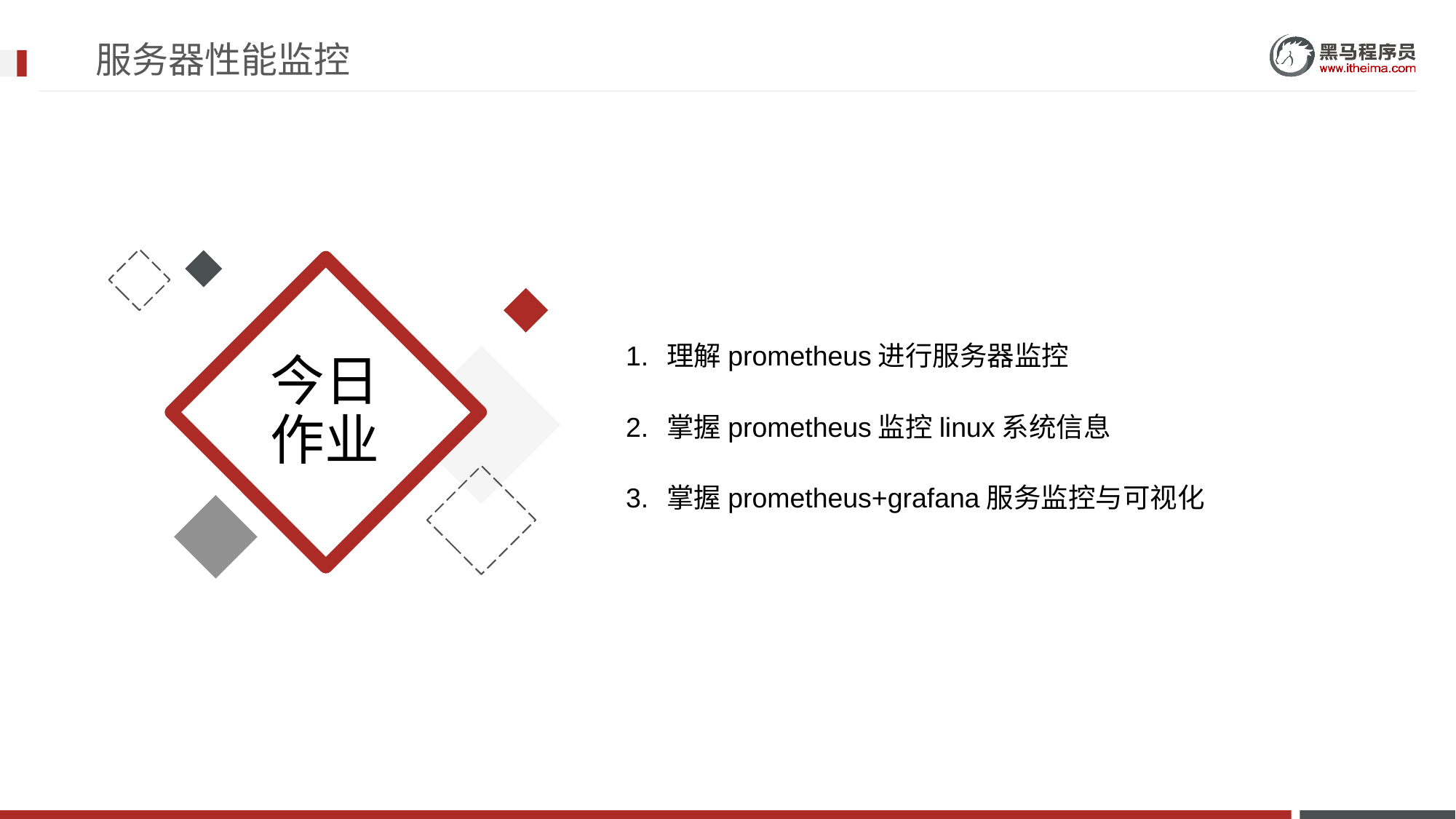

# 服务器性能监控
理解prometheus进行服务器监控
掌握prometheus监控linux系统信息
掌握prometheus+grafana服务监控与可视化